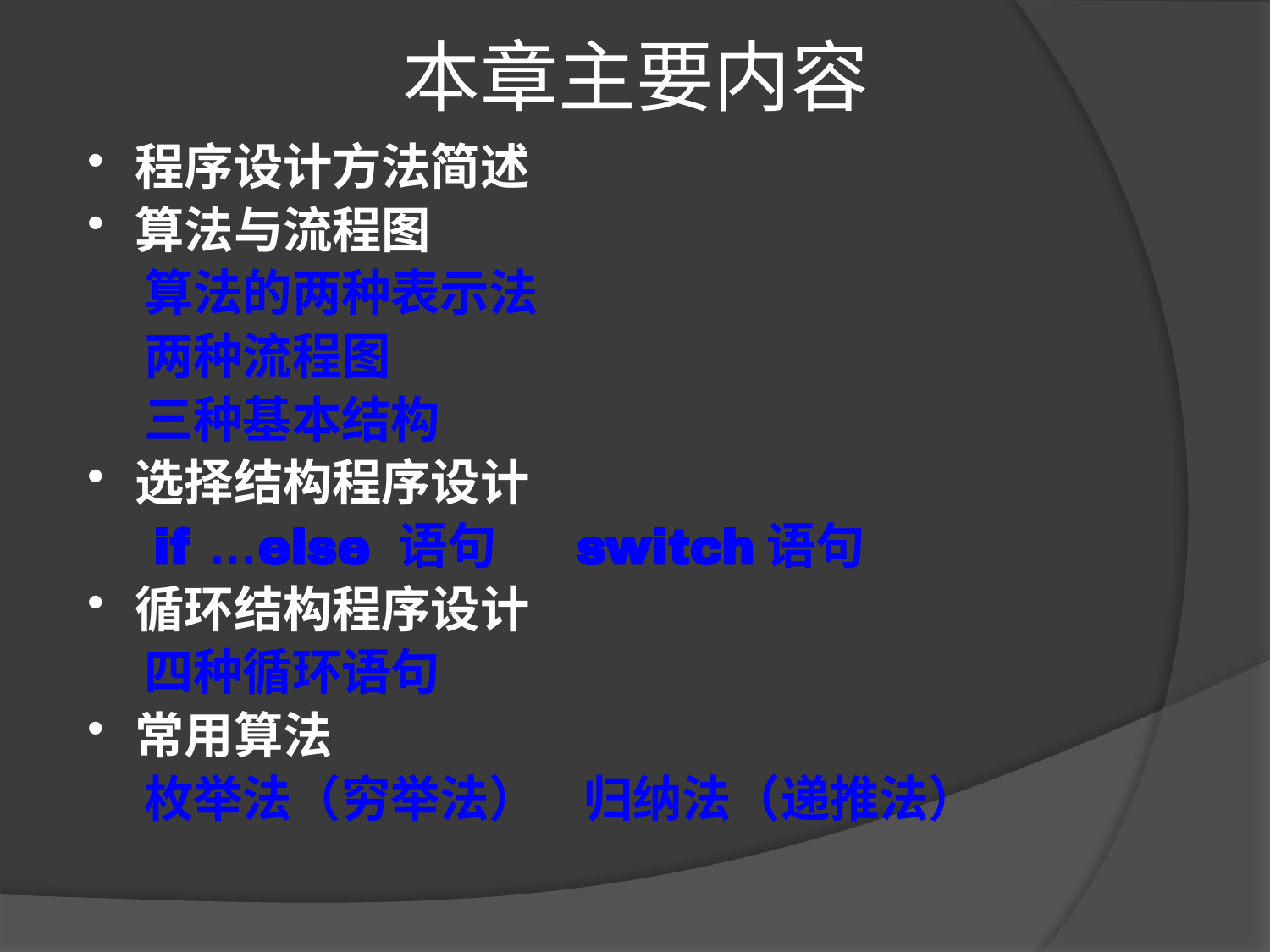

本章主要内容
程序设计方法简述
算法与流程图
    算法的两种表示法
    两种流程图
    三种基本结构
选择结构程序设计
    if …else 语句      switch语句
循环结构程序设计
    四种循环语句
常用算法
    枚举法（穷举法）    归纳法（递推法）